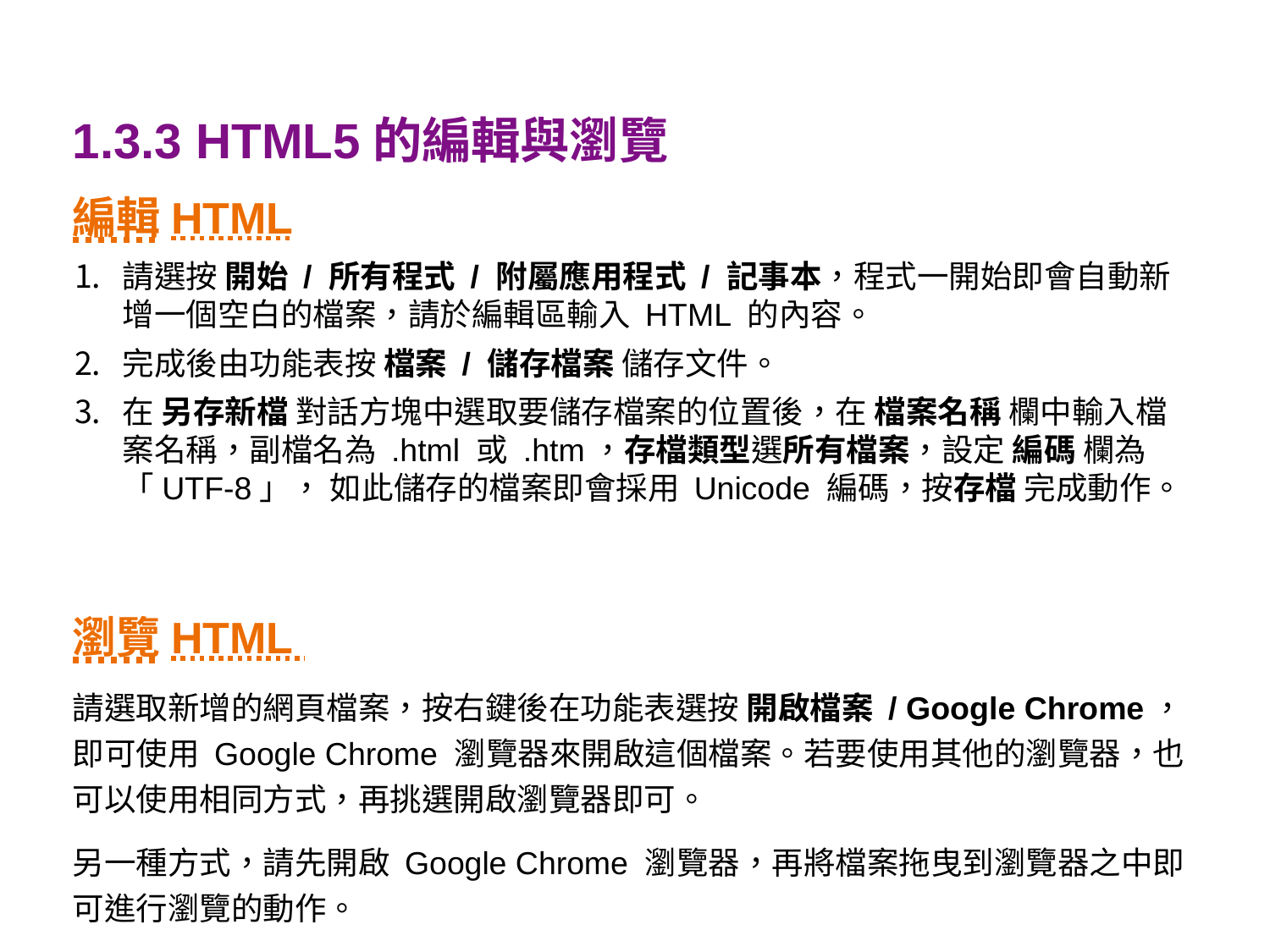

1.3.3 HTML5的編輯與瀏覽
編輯HTML
請選按 開始 / 所有程式 / 附屬應用程式 / 記事本，程式一開始即會自動新增一個空白的檔案，請於編輯區輸入 HTML 的內容。
完成後由功能表按 檔案 / 儲存檔案 儲存文件。
在 另存新檔 對話方塊中選取要儲存檔案的位置後，在 檔案名稱 欄中輸入檔案名稱，副檔名為 .html 或 .htm，存檔類型選所有檔案，設定 編碼 欄為「UTF-8」， 如此儲存的檔案即會採用 Unicode 編碼，按存檔 完成動作。

瀏覽HTML
請選取新增的網頁檔案，按右鍵後在功能表選按 開啟檔案 / Google Chrome，即可使用 Google Chrome 瀏覽器來開啟這個檔案。若要使用其他的瀏覽器，也可以使用相同方式，再挑選開啟瀏覽器即可。
另一種方式，請先開啟 Google Chrome 瀏覽器，再將檔案拖曳到瀏覽器之中即可進行瀏覽的動作。